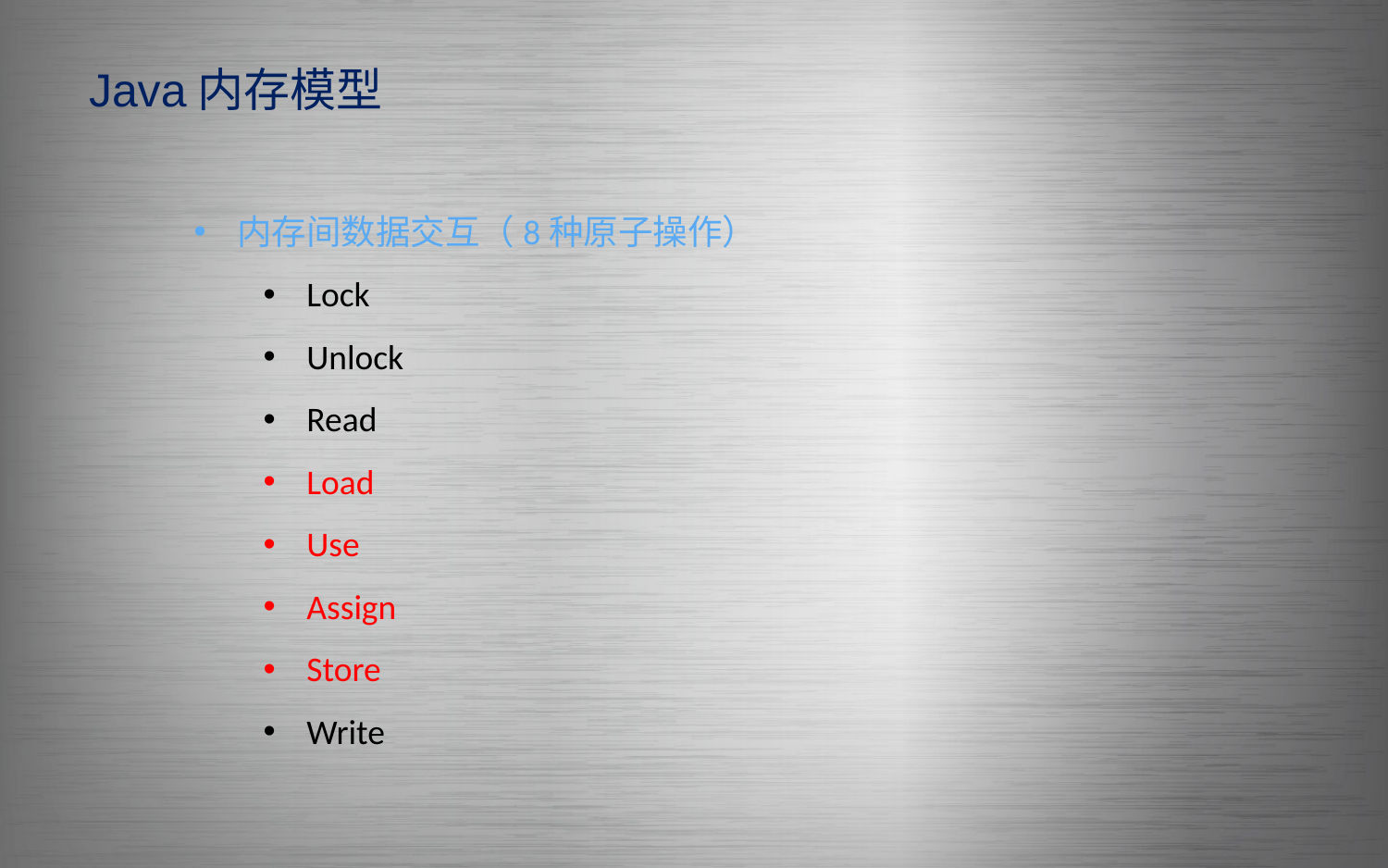

Java内存模型
内存间数据交互（8种原子操作）
Lock
Unlock
Read
Load
Use
Assign
Store
Write